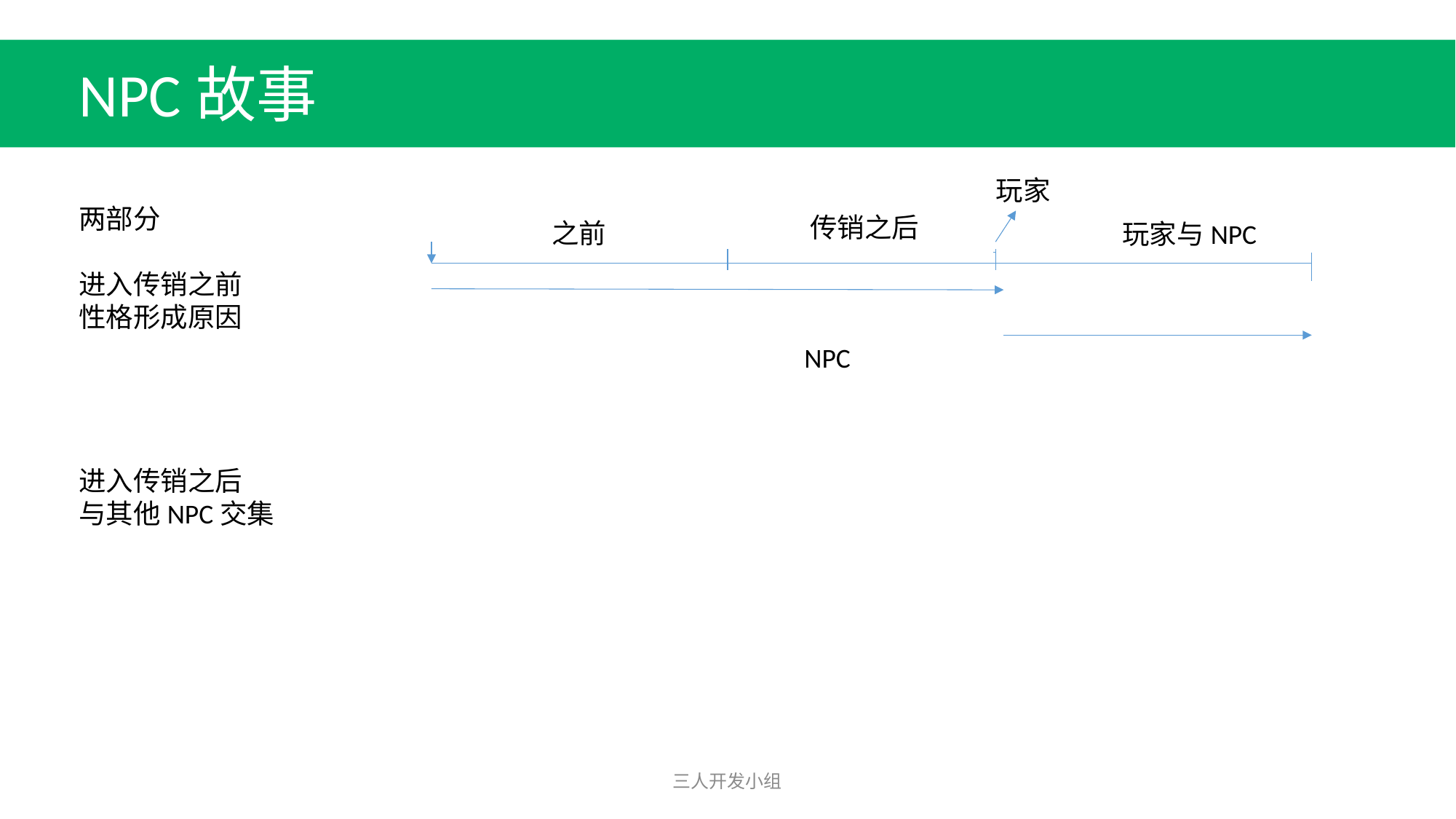

NPC故事
玩家
两部分

进入传销之前
性格形成原因

进入传销之后
与其他NPC交集
传销之后
之前
玩家与NPC
NPC
三人开发小组